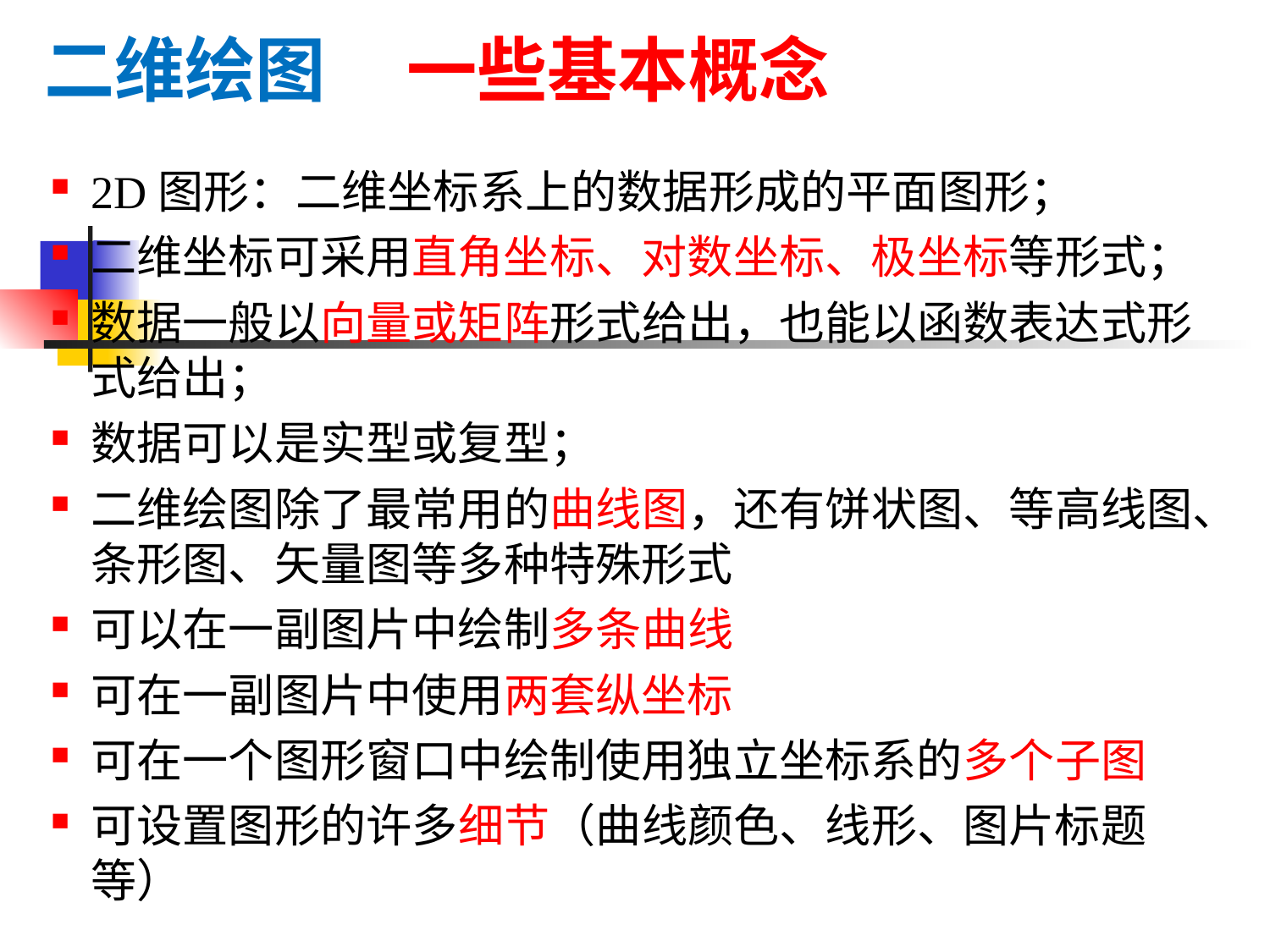

二维绘图     一些基本概念
2D图形：二维坐标系上的数据形成的平面图形；
二维坐标可采用直角坐标、对数坐标、极坐标等形式；
数据一般以向量或矩阵形式给出，也能以函数表达式形式给出；
数据可以是实型或复型；
二维绘图除了最常用的曲线图，还有饼状图、等高线图、条形图、矢量图等多种特殊形式
可以在一副图片中绘制多条曲线
可在一副图片中使用两套纵坐标
可在一个图形窗口中绘制使用独立坐标系的多个子图
可设置图形的许多细节（曲线颜色、线形、图片标题等）
5